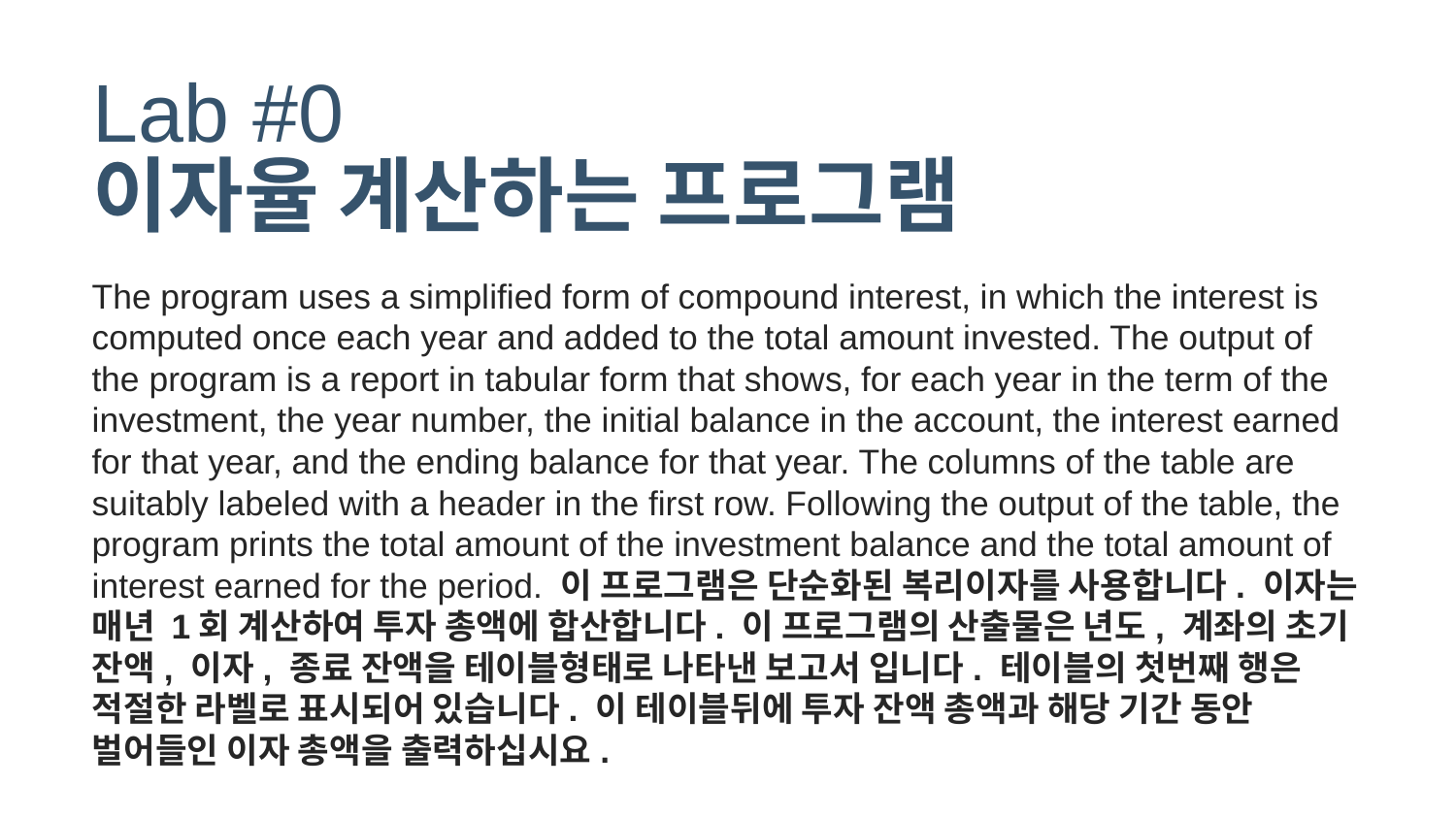

# Lab #0 이자율 계산하는 프로그램
The program uses a simplified form of compound interest, in which the interest is computed once each year and added to the total amount invested. The output of the program is a report in tabular form that shows, for each year in the term of the investment, the year number, the initial balance in the account, the interest earned for that year, and the ending balance for that year. The columns of the table are suitably labeled with a header in the first row. Following the output of the table, the program prints the total amount of the investment balance and the total amount of interest earned for the period. 이 프로그램은 단순화된 복리이자를 사용합니다. 이자는 매년 1회 계산하여 투자 총액에 합산합니다. 이 프로그램의 산출물은 년도, 계좌의 초기 잔액, 이자, 종료 잔액을 테이블형태로 나타낸 보고서 입니다. 테이블의 첫번째 행은 적절한 라벨로 표시되어 있습니다. 이 테이블뒤에 투자 잔액 총액과 해당 기간 동안 벌어들인 이자 총액을 출력하십시요.